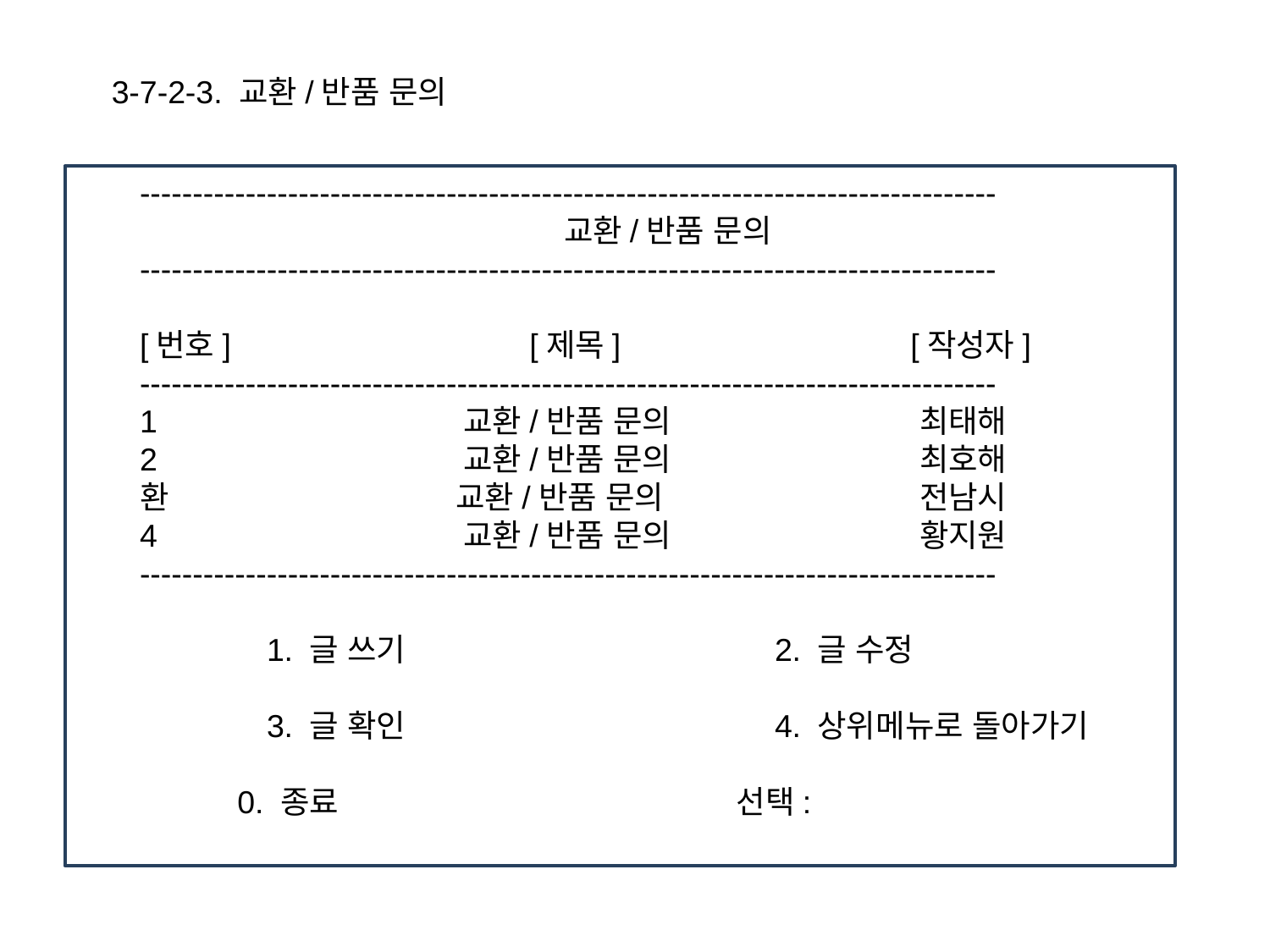

3-7-2-3. 교환/반품 문의

---------------------------------------------------------------------------------
			    교환/반품 문의
---------------------------------------------------------------------------------

[번호]   			 [제목]		        	 [작성자]
---------------------------------------------------------------------------------
1		       교환/반품 문의		  최태해
2		       교환/반품 문의		  최호해
환		       교환/반품 문의		  전남시
4		       교환/반품 문의		  황지원
---------------------------------------------------------------------------------

	1. 글 쓰기  			2. 글 수정

	3. 글 확인		      	4. 상위메뉴로 돌아가기

           0. 종료			          선택: